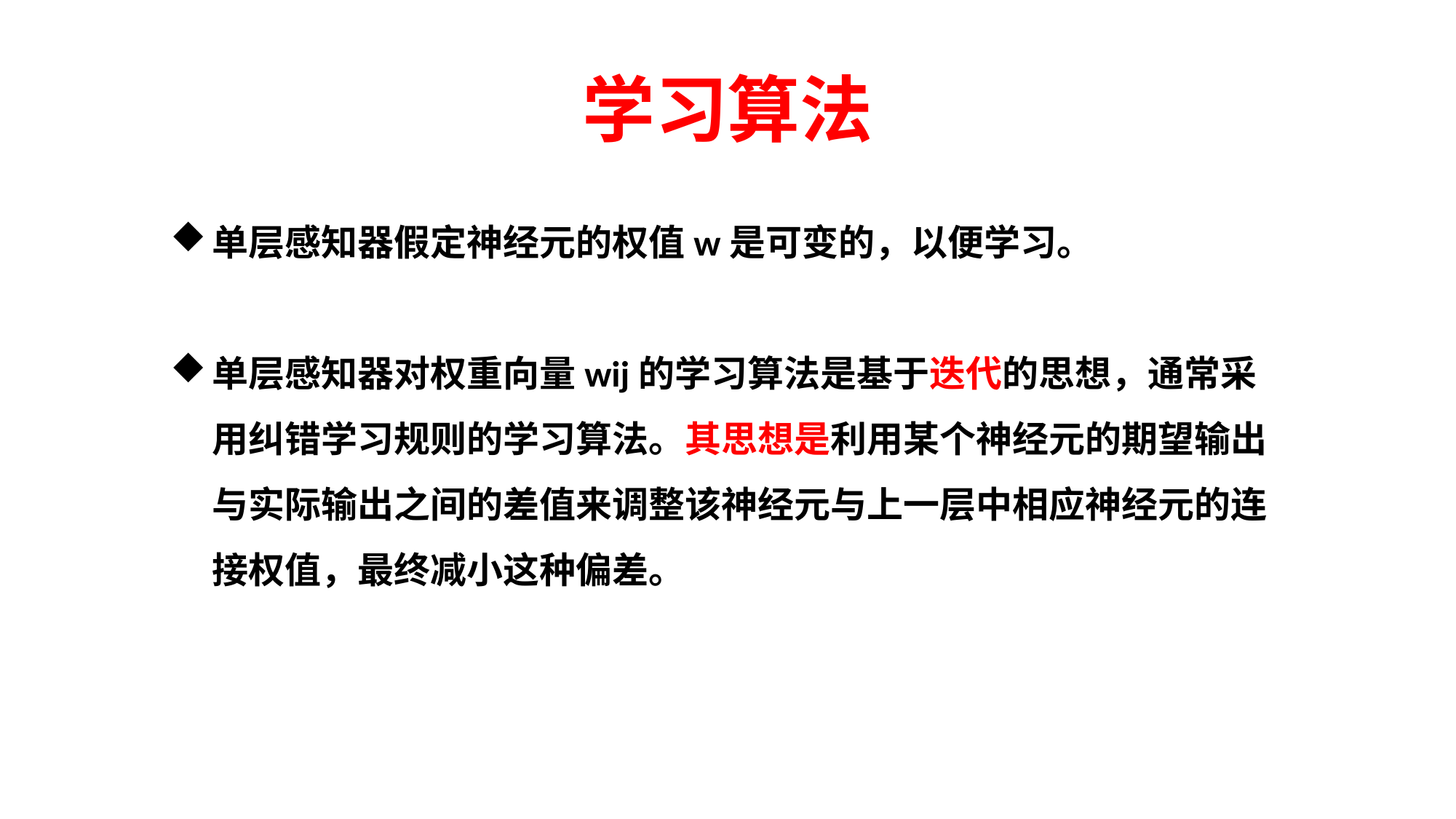

学习算法
单层感知器假定神经元的权值w是可变的，以便学习。

单层感知器对权重向量wij的学习算法是基于迭代的思想，通常采用纠错学习规则的学习算法。其思想是利用某个神经元的期望输出与实际输出之间的差值来调整该神经元与上一层中相应神经元的连接权值，最终减小这种偏差。